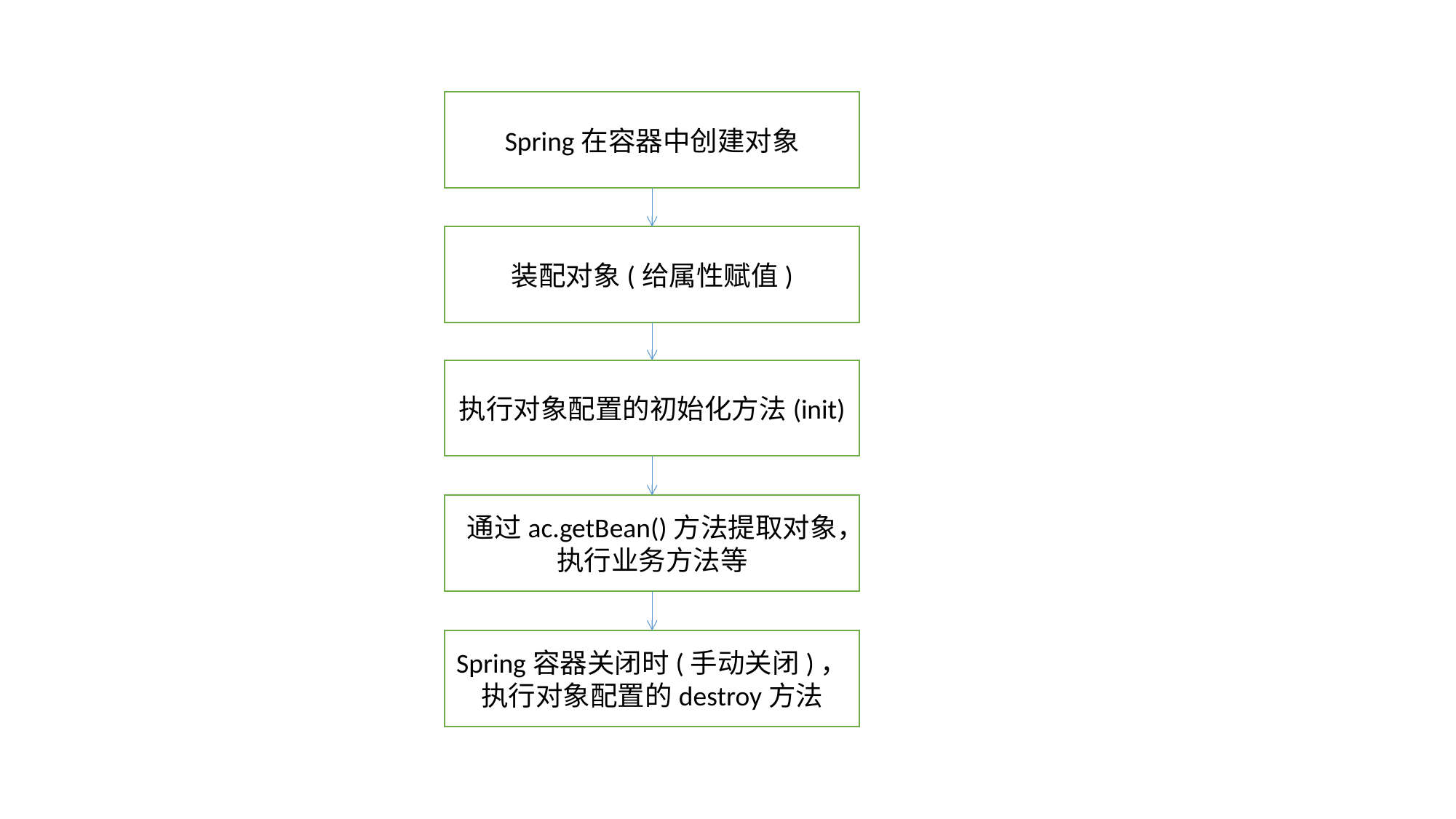

Spring在容器中创建对象
装配对象(给属性赋值)
执行对象配置的初始化方法(init)
通过ac.getBean()方法提取对象，执行业务方法等
Spring容器关闭时(手动关闭)，执行对象配置的destroy方法